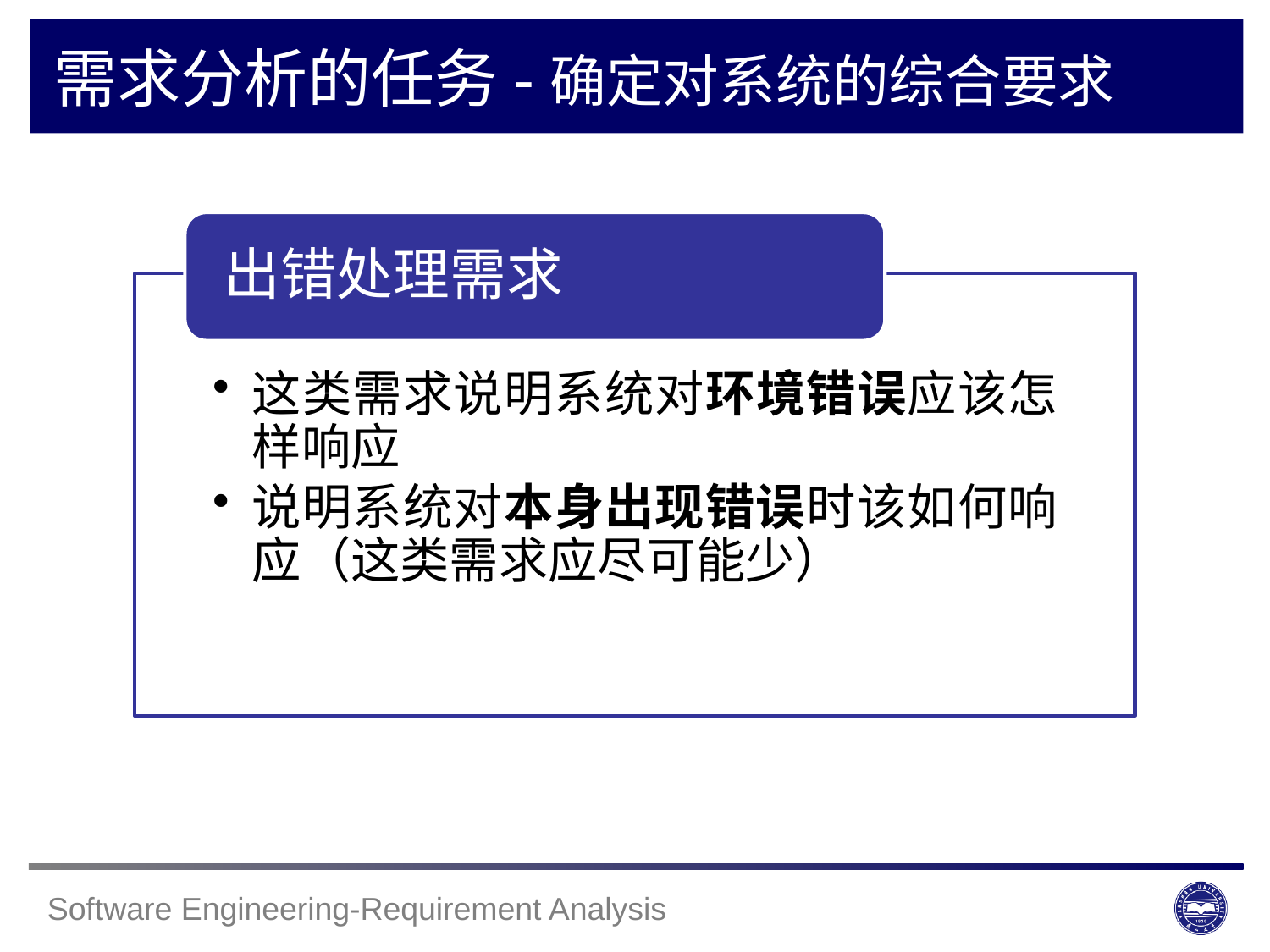

需求分析的任务-确定对系统的综合要求

这类需求说明系统对环境错误应该怎样响应
说明系统对本身出现错误时该如何响应（这类需求应尽可能少）
出错处理需求